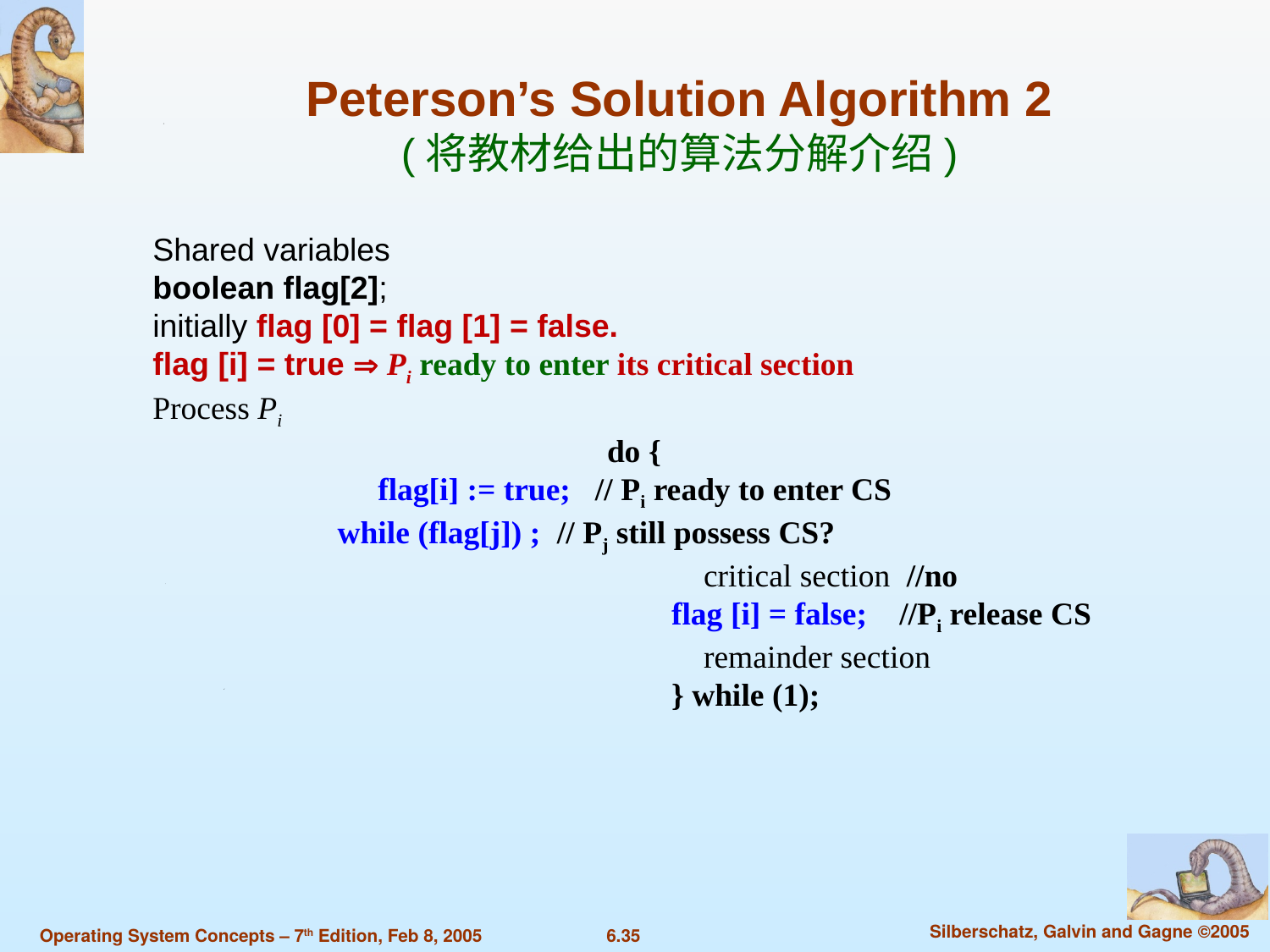

Peterson’s Solution Algorithm 2
(将教材给出的算法分解介绍)
Shared variables
boolean flag[2];
initially flag [0] = flag [1] = false.
flag [i] = true ⇒ Pi ready to enter its critical section
Process Pi
	               do {
                            flag[i] := true;   // Pi ready to enter CS
                       while (flag[j]) ;  // Pj still possess CS?
   	                           critical section  //no
	                       flag [i] = false;    //Pi release CS
	                           remainder section
	                       } while (1);